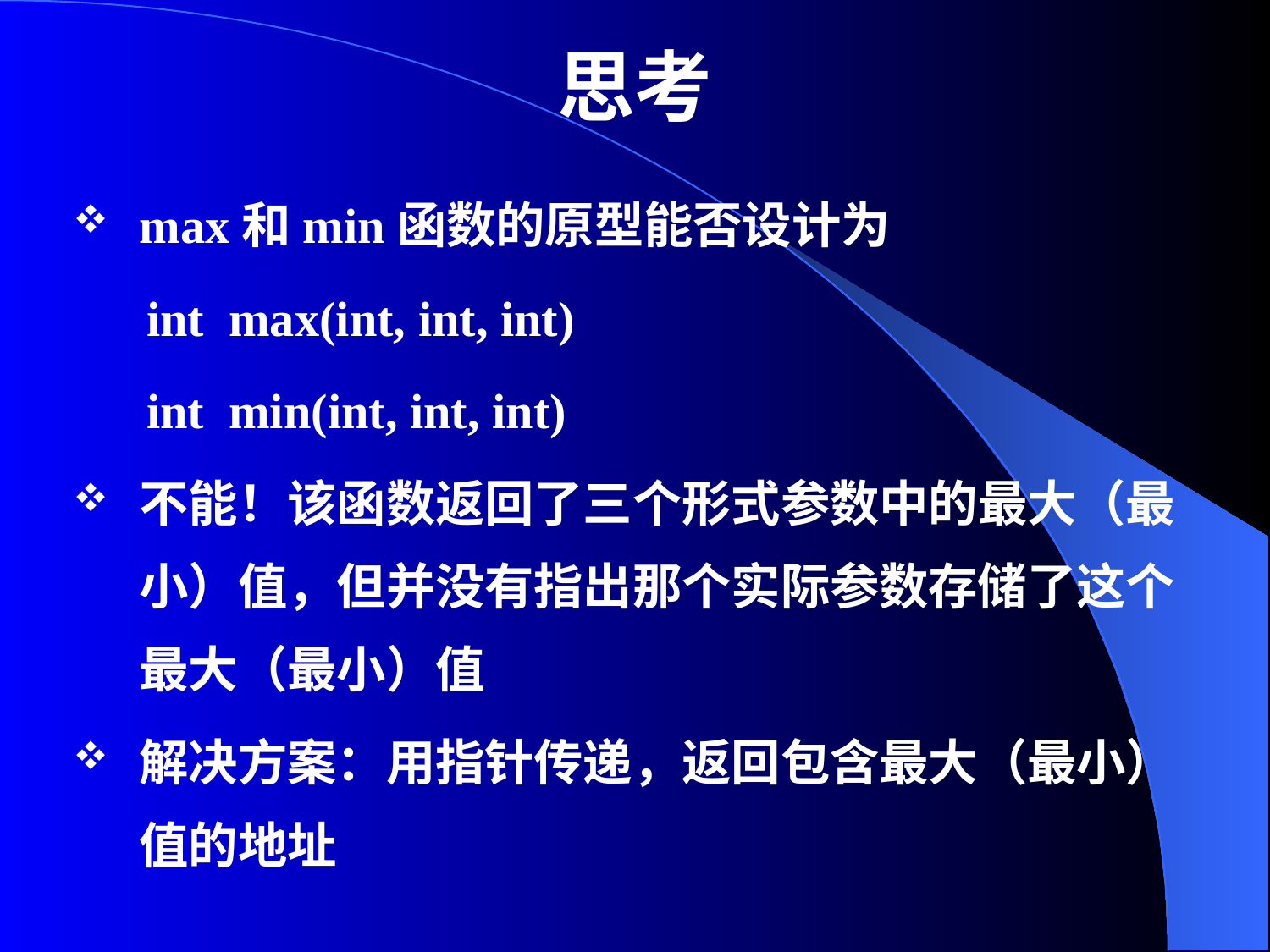

# 思考
max和min函数的原型能否设计为
      int  max(int, int, int)
      int  min(int, int, int)
不能！该函数返回了三个形式参数中的最大（最小）值，但并没有指出那个实际参数存储了这个最大（最小）值
解决方案：用指针传递，返回包含最大（最小）值的地址